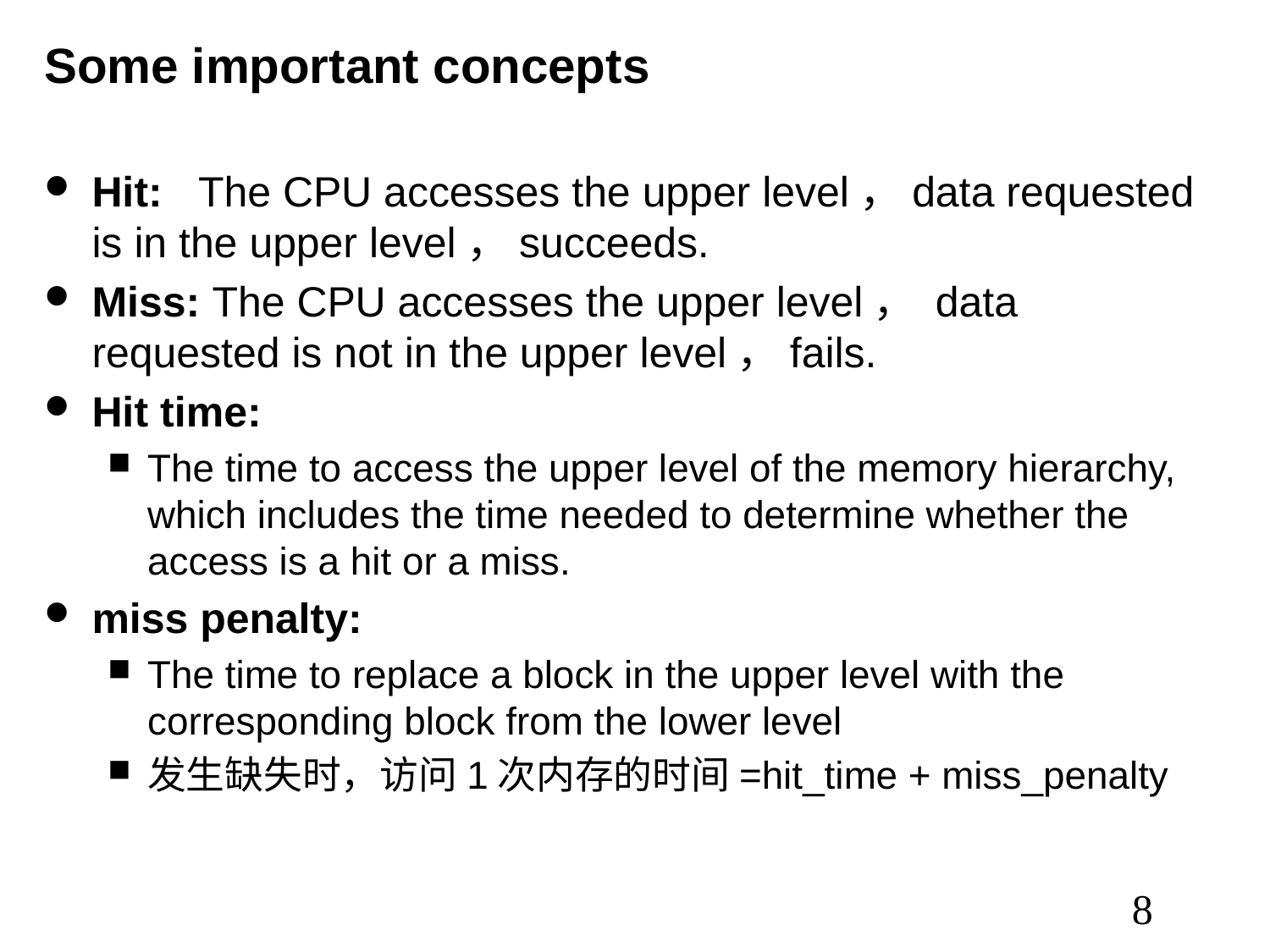

# Some important concepts
Hit:   The CPU accesses the upper level，data requested is in the upper level，succeeds.
Miss: The CPU accesses the upper level， data requested is not in the upper level，fails.
Hit time:
The time to access the upper level of the memory hierarchy, which includes the time needed to determine whether the access is a hit or a miss.
miss penalty:
The time to replace a block in the upper level with the corresponding block from the lower level
发生缺失时，访问1次内存的时间=hit_time + miss_penalty